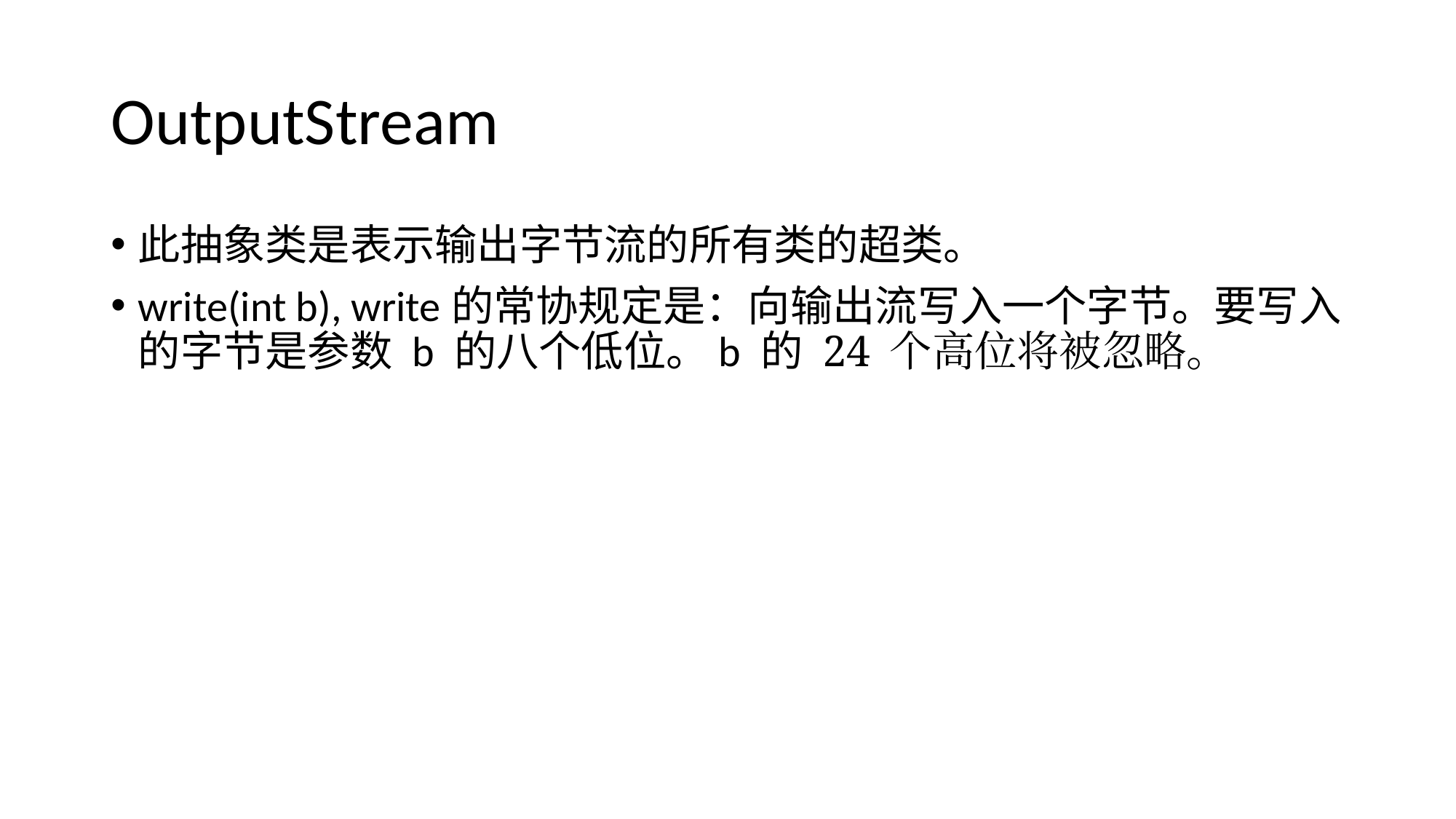

# OutputStream
此抽象类是表示输出字节流的所有类的超类。
write(int b), write的常协规定是：向输出流写入一个字节。要写入的字节是参数 b 的八个低位。b 的 24 个高位将被忽略。